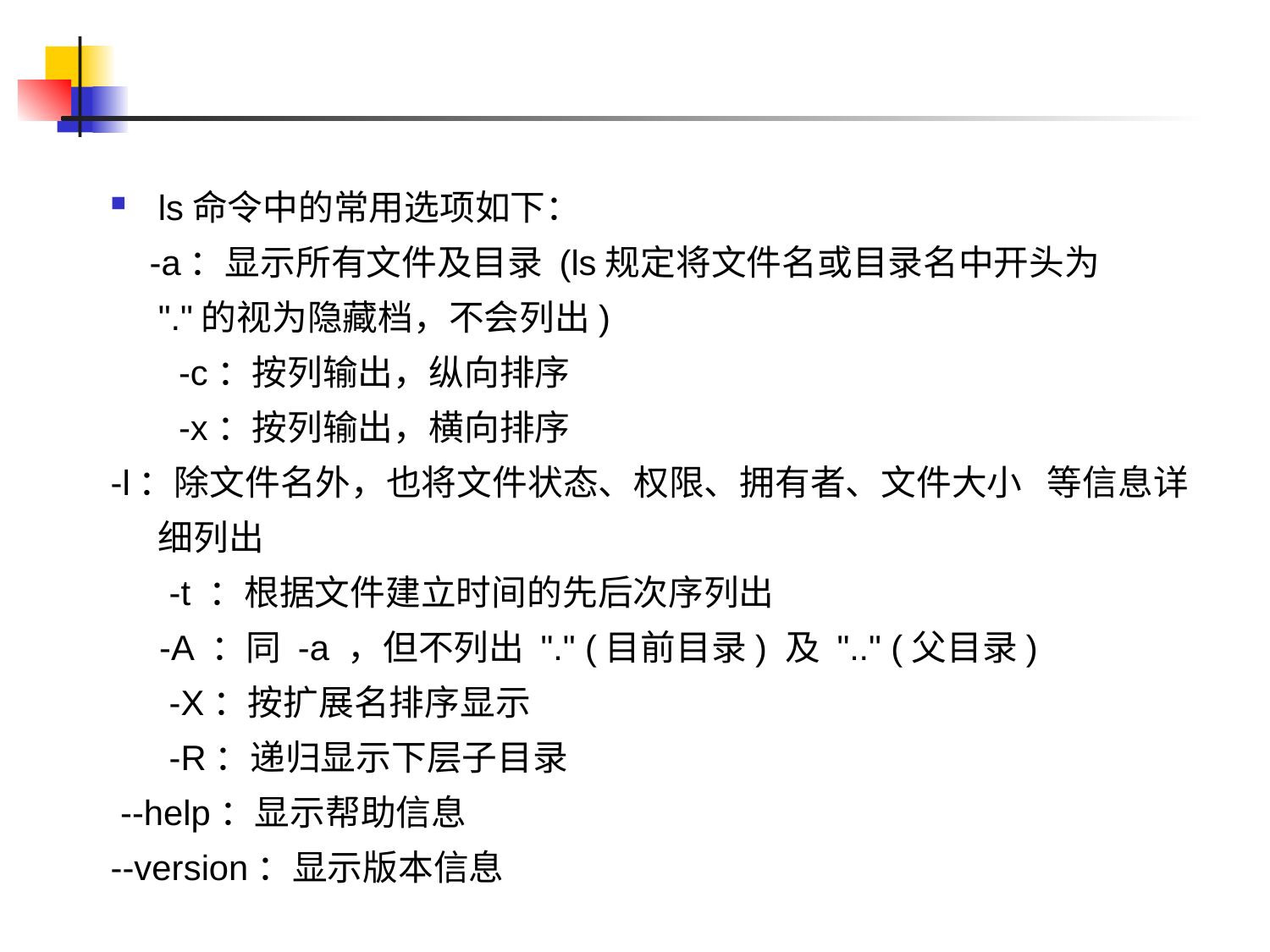

#
ls命令中的常用选项如下：
    -a：显示所有文件及目录 (ls规定将文件名或目录名中开头为 "."的视为隐藏档，不会列出)
       -c：按列输出，纵向排序
       -x：按列输出，横向排序
-l：除文件名外，也将文件状态、权限、拥有者、文件大小	等信息详细列出
      -t ：根据文件建立时间的先后次序列出
     -A ：同 -a ，但不列出 "." (目前目录) 及 ".." (父目录)
      -X：按扩展名排序显示
      -R：递归显示下层子目录
 --help：显示帮助信息
--version：显示版本信息